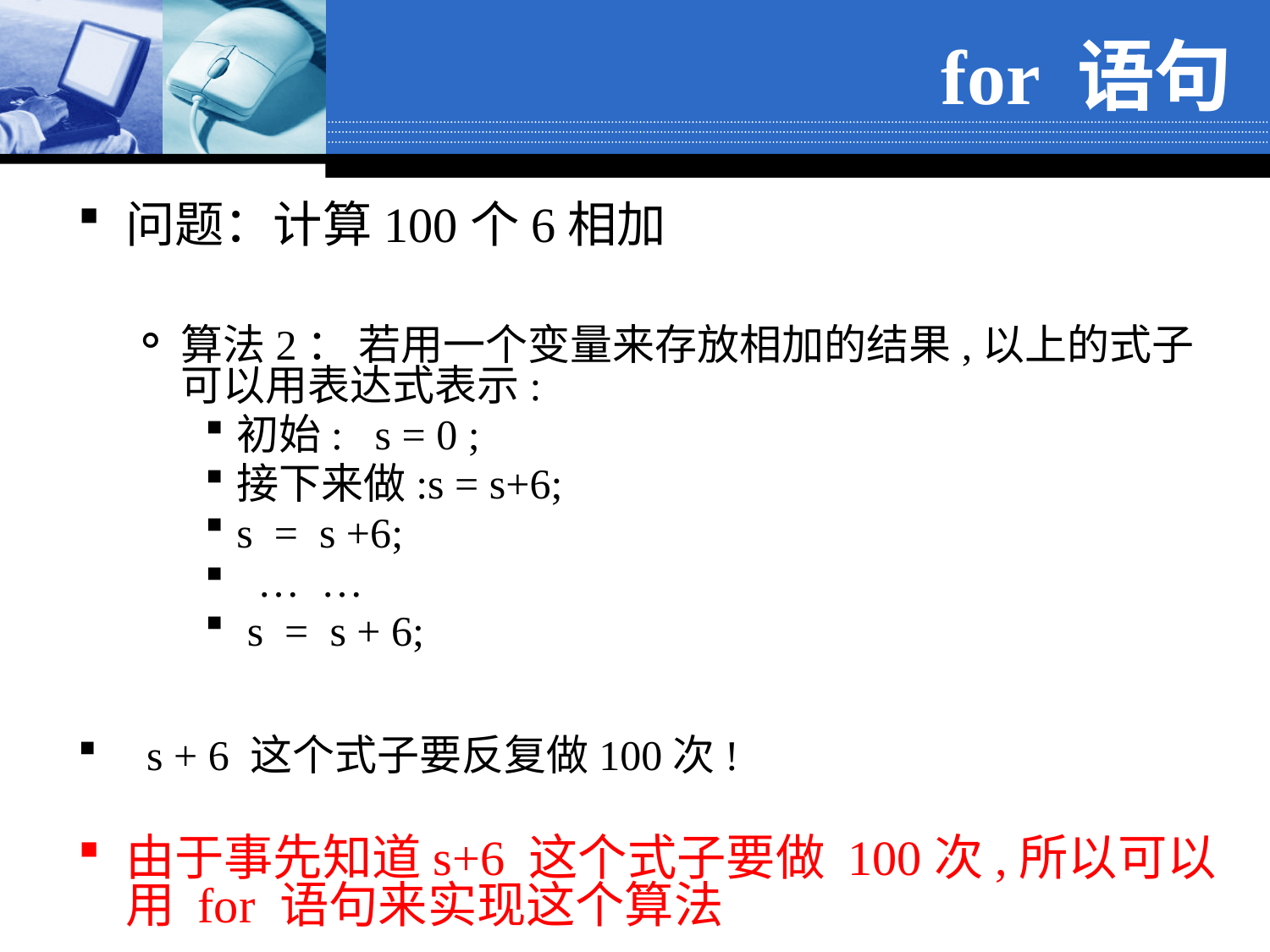

for 语句
问题：计算100个6相加

算法2： 若用一个变量来存放相加的结果,以上的式子可以用表达式表示:
初始:   s = 0 ;
接下来做:s = s+6;
s  =  s +6;
  …  …
 s  =  s + 6;

  s + 6 这个式子要反复做100次!

由于事先知道s+6 这个式子要做 100次,所以可以用 for 语句来实现这个算法